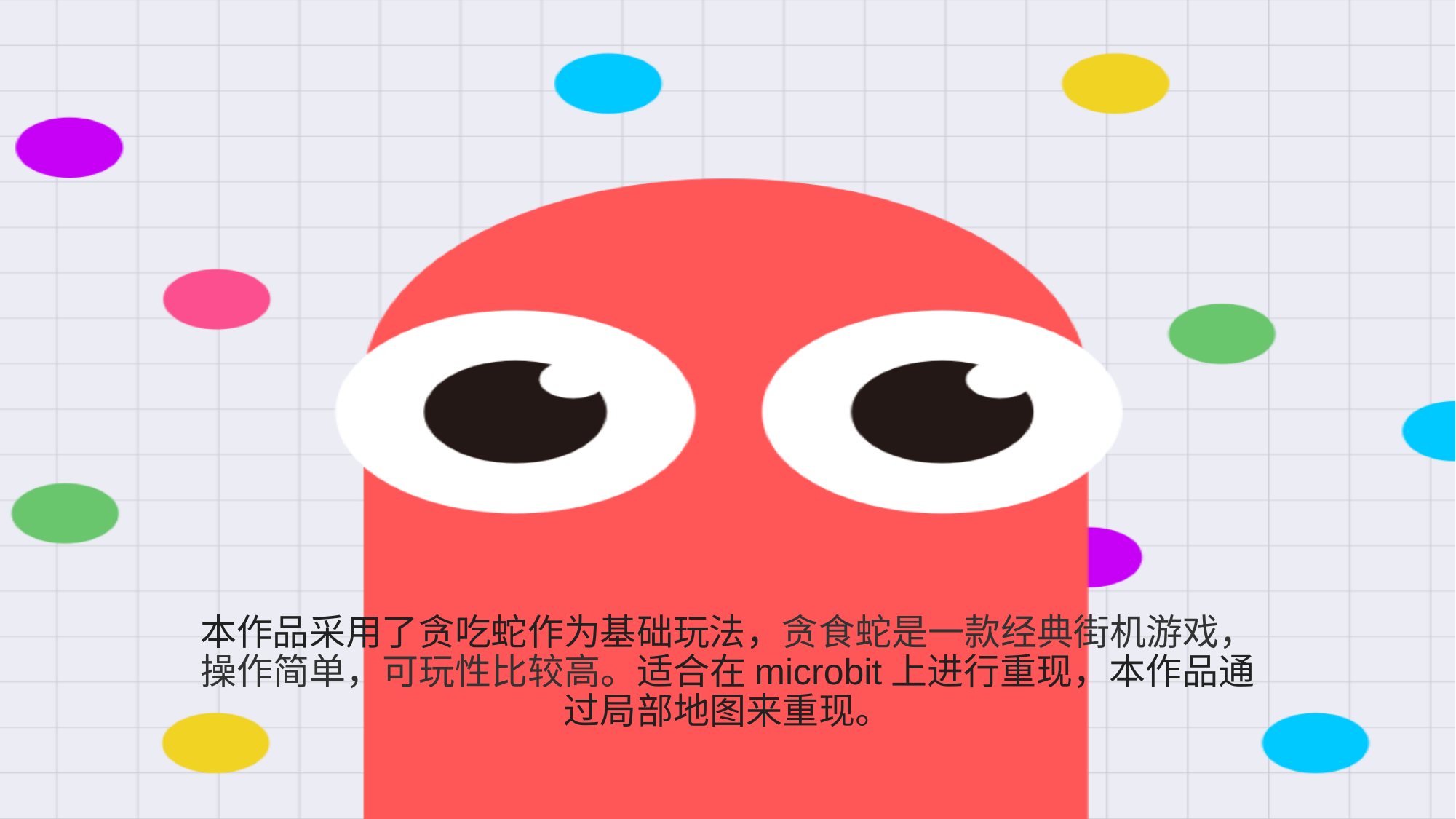

本作品采用了贪吃蛇作为基础玩法，贪食蛇是一款经典街机游戏，操作简单，可玩性比较高。适合在microbit上进行重现，本作品通过局部地图来重现。